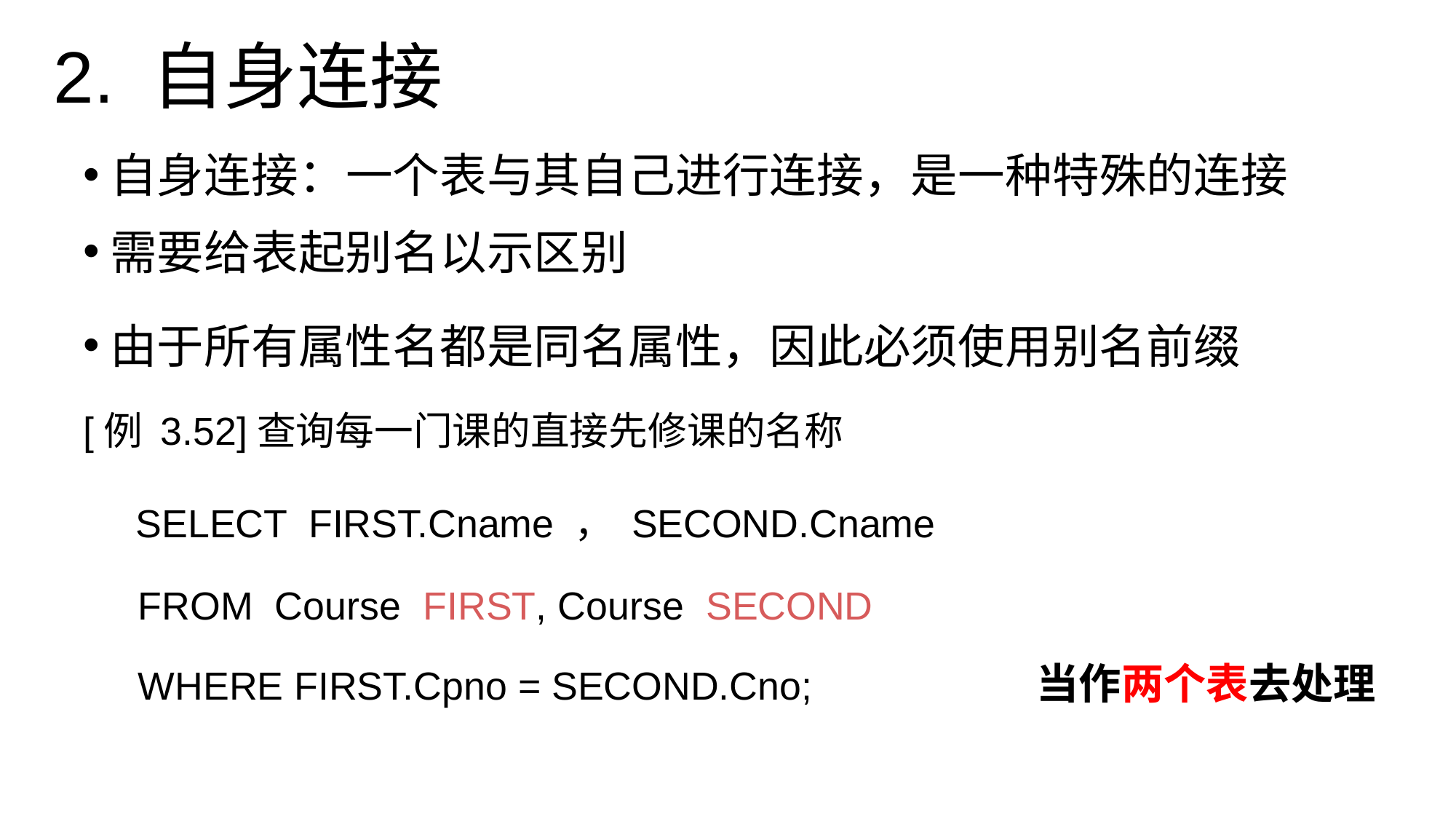

2. 自身连接
自身连接：一个表与其自己进行连接，是一种特殊的连接
需要给表起别名以示区别
由于所有属性名都是同名属性，因此必须使用别名前缀
[例 3.52]查询每一门课的直接先修课的名称
    SELECT  FIRST.Cname ， SECOND.Cname
     FROM  Course  FIRST, Course  SECOND
     WHERE FIRST.Cpno = SECOND.Cno;
当作两个表去处理